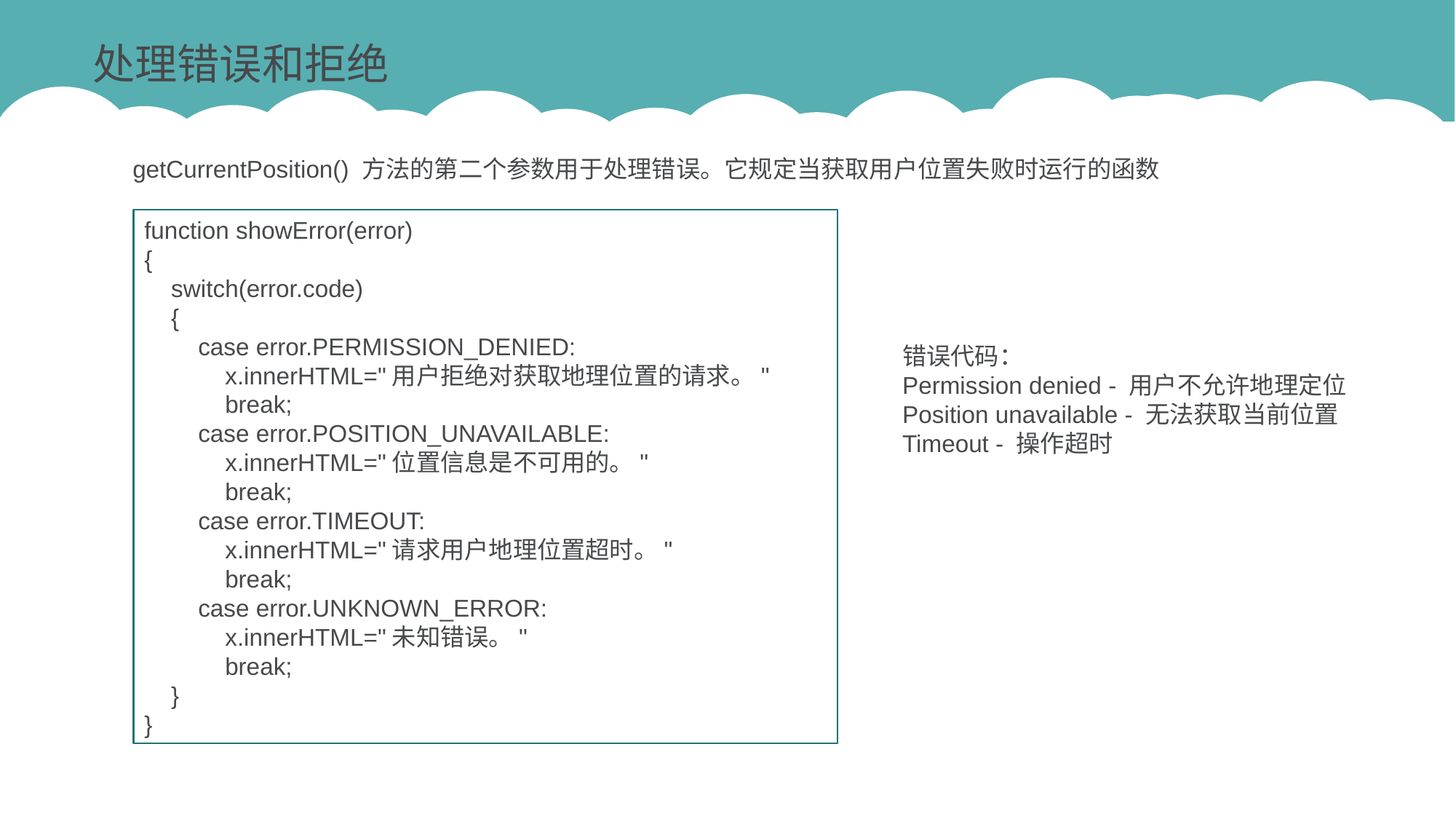

处理错误和拒绝

getCurrentPosition() 方法的第二个参数用于处理错误。它规定当获取用户位置失败时运行的函数
function showError(error)
{
    switch(error.code)
    {
        case error.PERMISSION_DENIED:
            x.innerHTML="用户拒绝对获取地理位置的请求。"
            break;
        case error.POSITION_UNAVAILABLE:
            x.innerHTML="位置信息是不可用的。"
            break;
        case error.TIMEOUT:
            x.innerHTML="请求用户地理位置超时。"
            break;
        case error.UNKNOWN_ERROR:
            x.innerHTML="未知错误。"
            break;
    }
}
错误代码：
Permission denied - 用户不允许地理定位
Position unavailable - 无法获取当前位置
Timeout - 操作超时